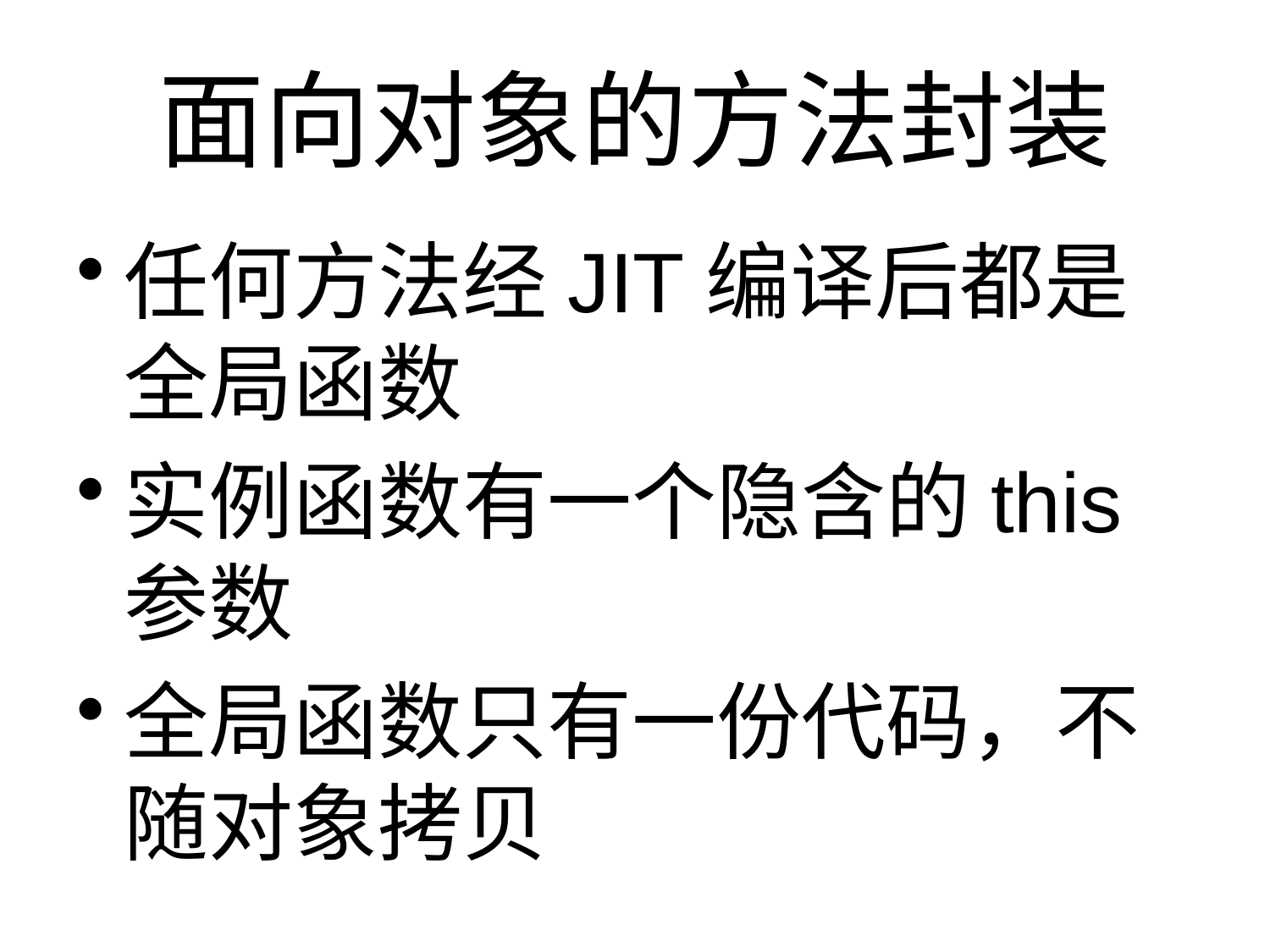

# 面向对象的方法封装
任何方法经JIT编译后都是全局函数
实例函数有一个隐含的this参数
全局函数只有一份代码，不随对象拷贝